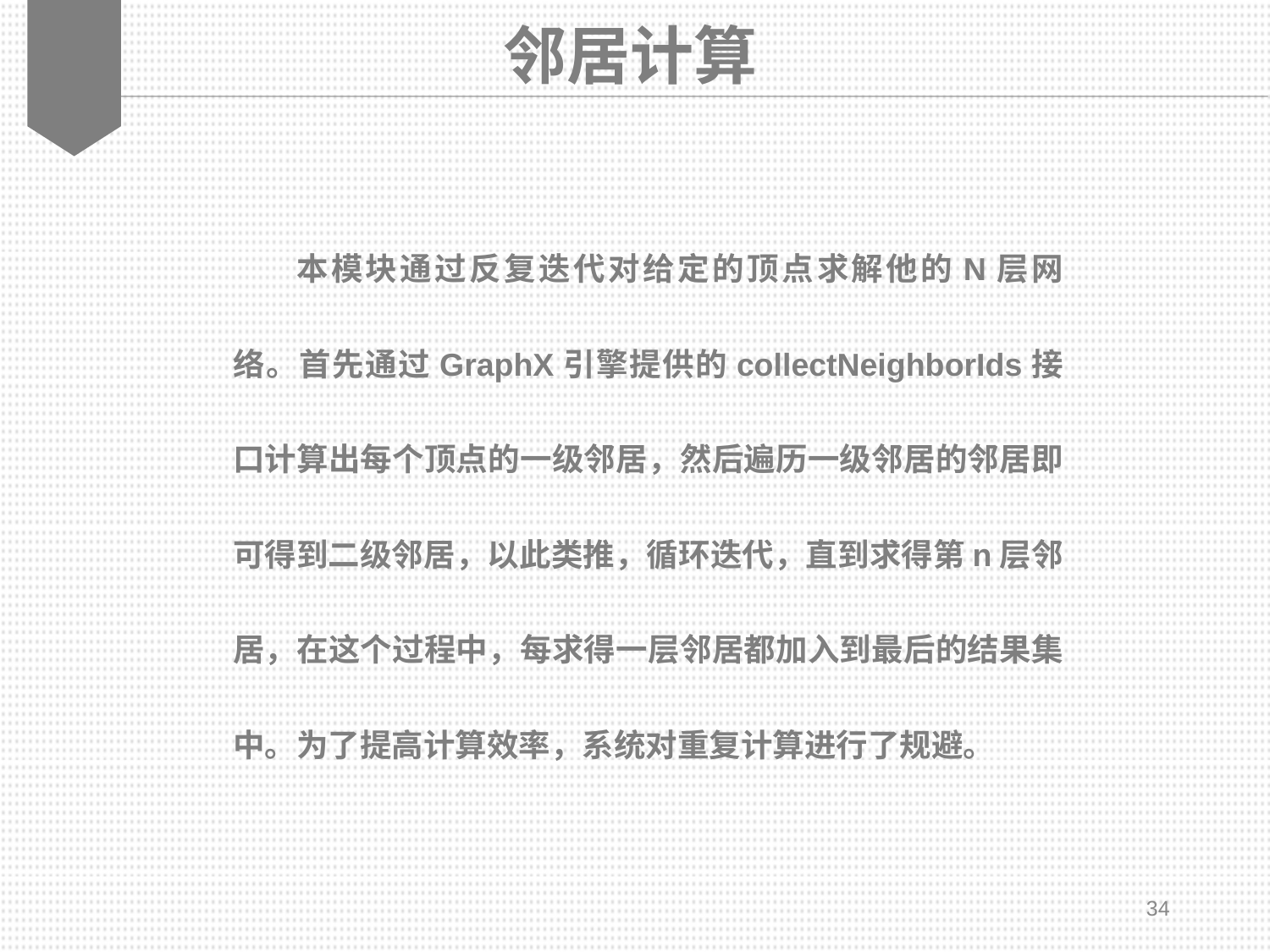

邻居计算

本模块通过反复迭代对给定的顶点求解他的N层网络。首先通过GraphX引擎提供的collectNeighborIds接口计算出每个顶点的一级邻居，然后遍历一级邻居的邻居即可得到二级邻居，以此类推，循环迭代，直到求得第n层邻居，在这个过程中，每求得一层邻居都加入到最后的结果集中。为了提高计算效率，系统对重复计算进行了规避。
34